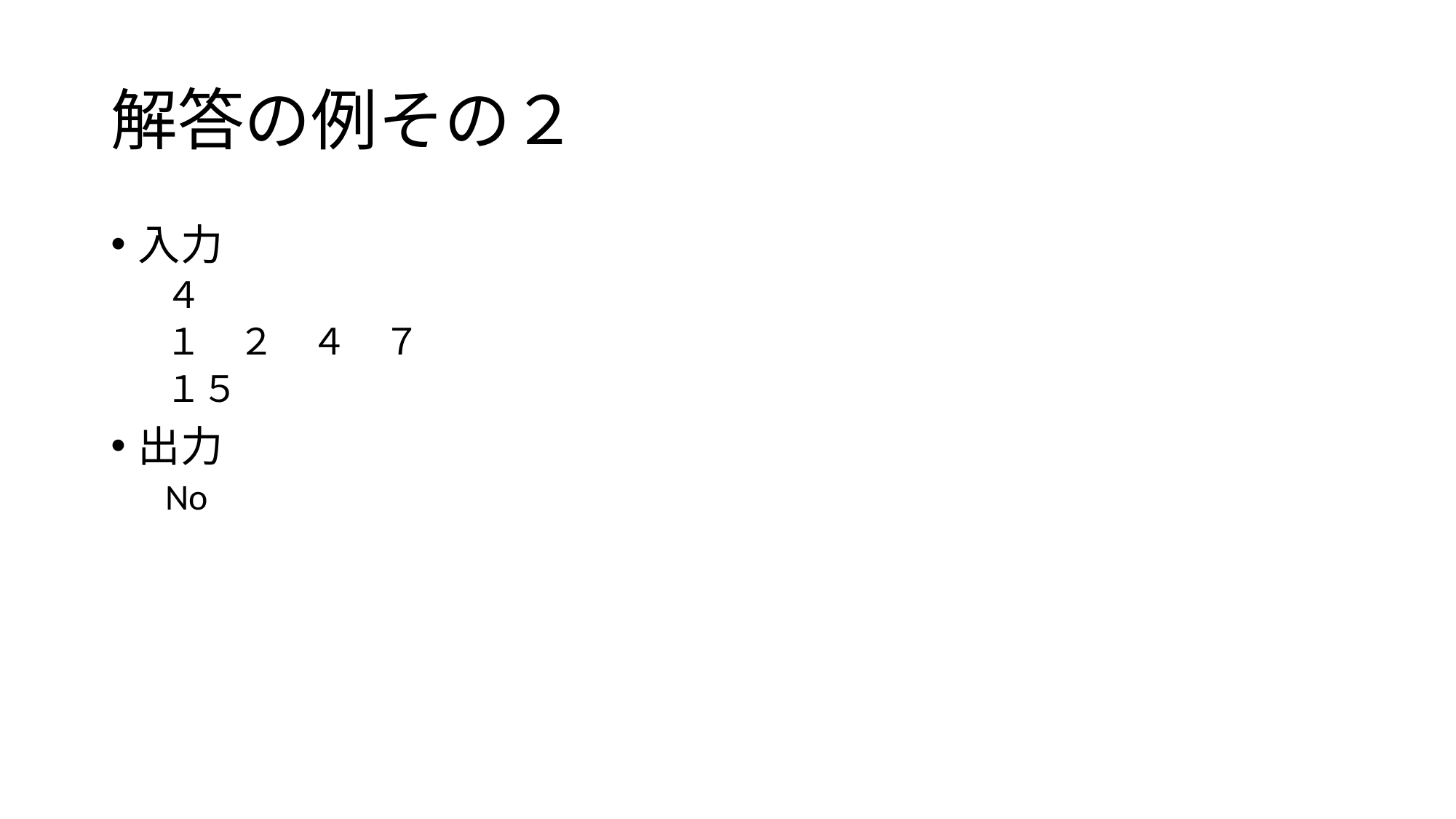

# 解答の例その２
入力
４
１　２　４　７
１５
出力
No